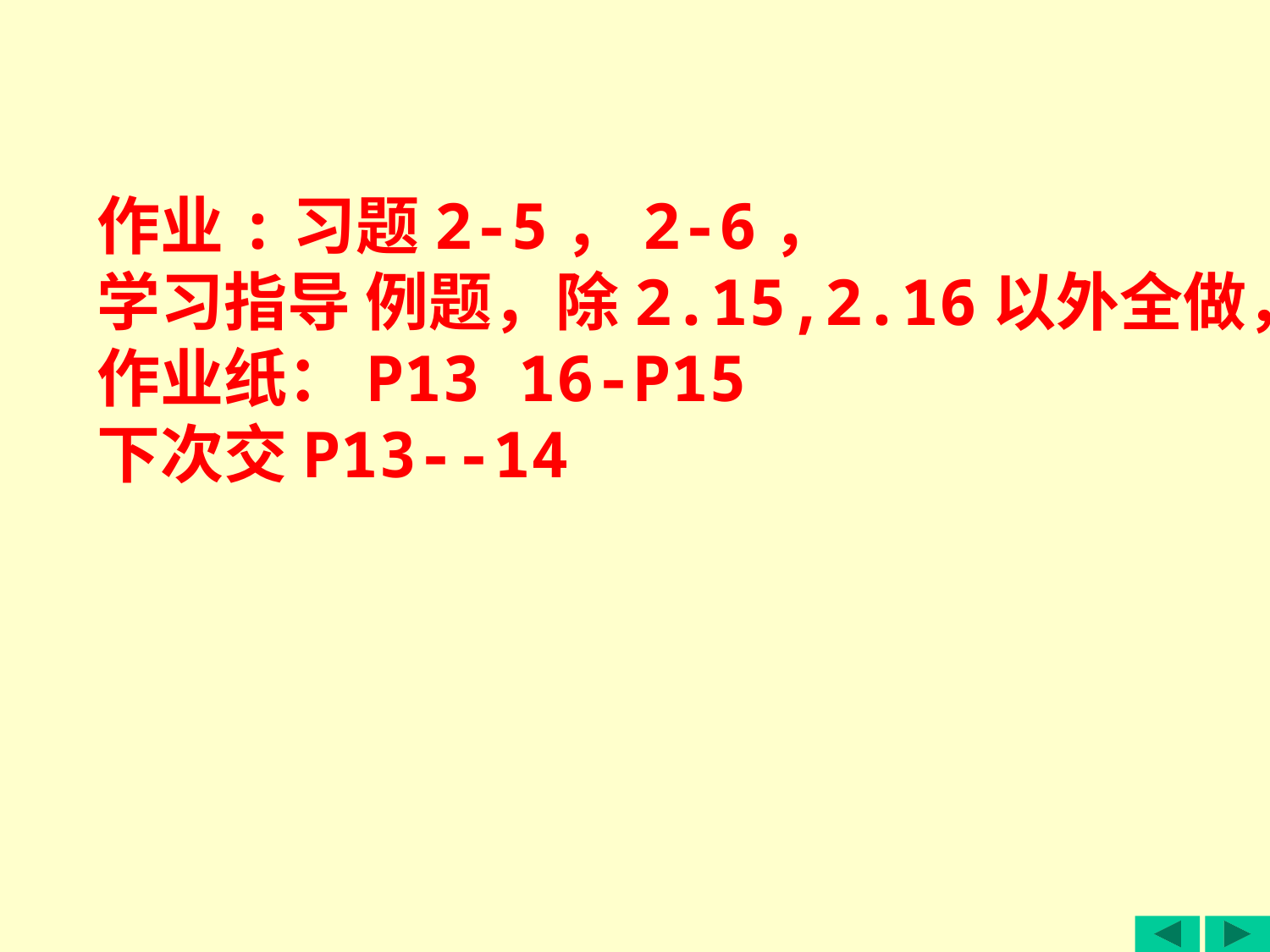

作业:习题2-5，2-6，
学习指导 例题，除2.15,2.16以外全做，
作业纸：P13 16-P15
下次交P13--14

16